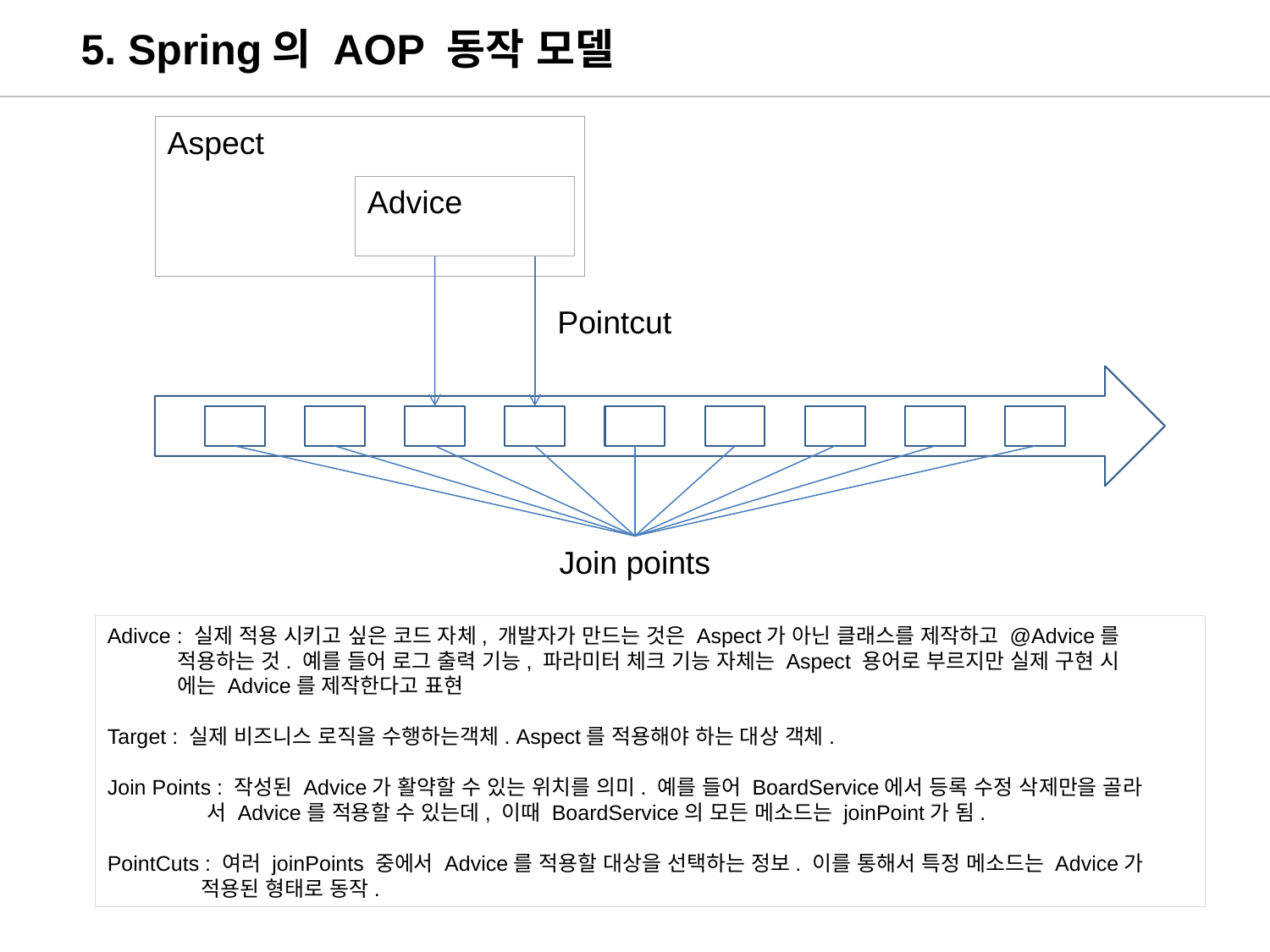

5. Spring의 AOP 동작 모델
Aspect
Advice
Pointcut

Join points
Adivce : 실제 적용 시키고 싶은 코드 자체, 개발자가 만드는 것은 Aspect가 아닌 클래스를 제작하고 @Advice를
           적용하는 것. 예를 들어 로그 출력 기능, 파라미터 체크 기능 자체는 Aspect 용어로 부르지만 실제 구현 시
           에는 Advice를 제작한다고 표현

Target : 실제 비즈니스 로직을 수행하는객체. Aspect를 적용해야 하는 대상 객체.

Join Points : 작성된 Advice가 활약할 수 있는 위치를 의미. 예를 들어 BoardService에서 등록 수정 삭제만을 골라
                서 Advice를 적용할 수 있는데, 이때 BoardService의 모든 메소드는 joinPoint가 됨.

PointCuts : 여러 joinPoints 중에서 Advice를 적용할 대상을 선택하는 정보. 이를 통해서 특정 메소드는 Advice가
               적용된 형태로 동작.